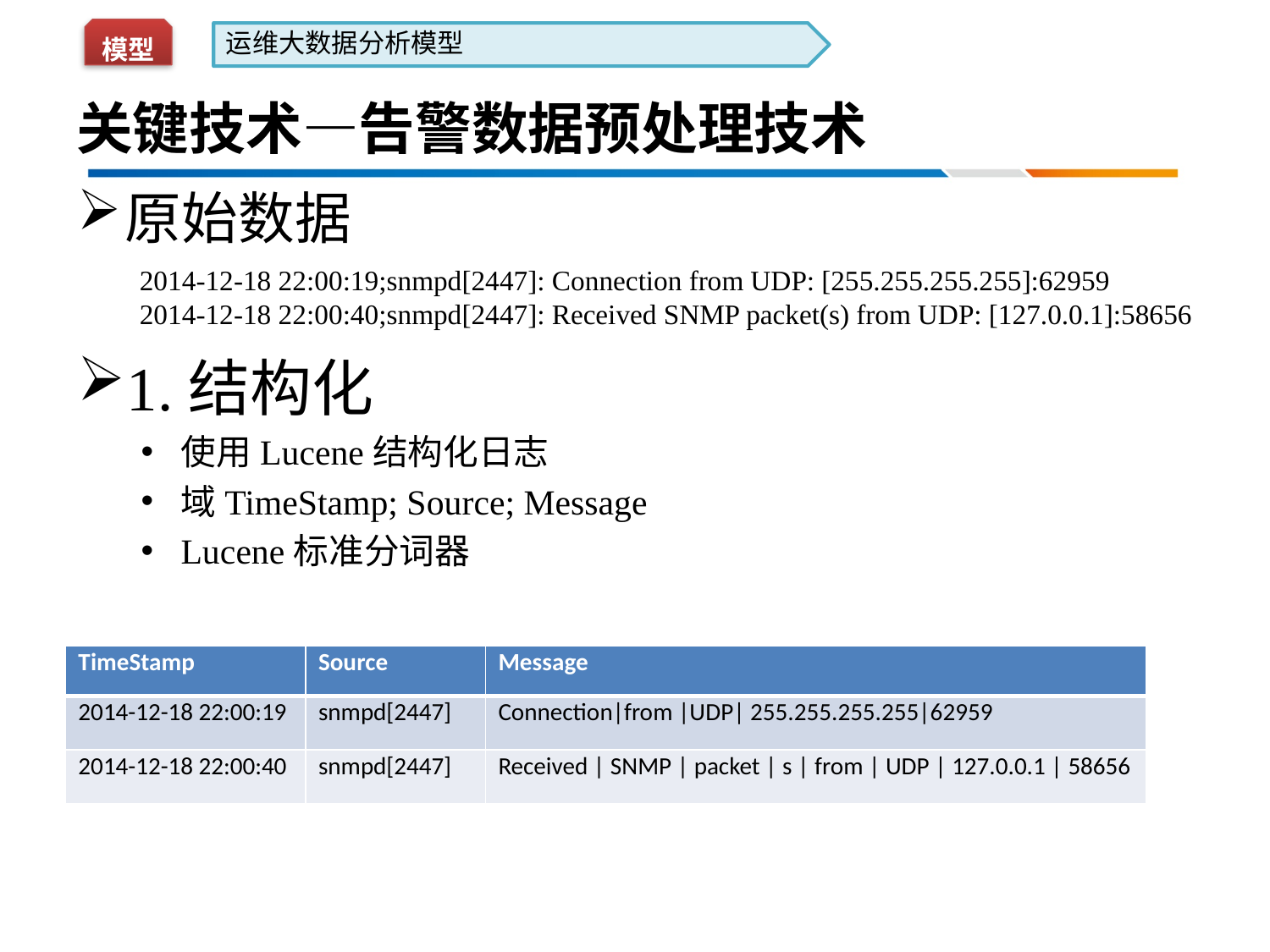

模型
运维大数据分析模型

# 关键技术—告警数据预处理技术
原始数据

1.结构化
使用Lucene结构化日志
域TimeStamp; Source; Message
Lucene标准分词器

	2014-12-18 22:00:19;snmpd[2447]: Connection from UDP: [255.255.255.255]:62959
	2014-12-18 22:00:40;snmpd[2447]: Received SNMP packet(s) from UDP: [127.0.0.1]:58656
| TimeStamp | Source | Message |
| --- | --- | --- |
| 2014-12-18 22:00:19 | snmpd[2447] | Connection|from |UDP| 255.255.255.255|62959 |
| 2014-12-18 22:00:40 | snmpd[2447] | Received | SNMP | packet | s | from | UDP | 127.0.0.1 | 58656 |